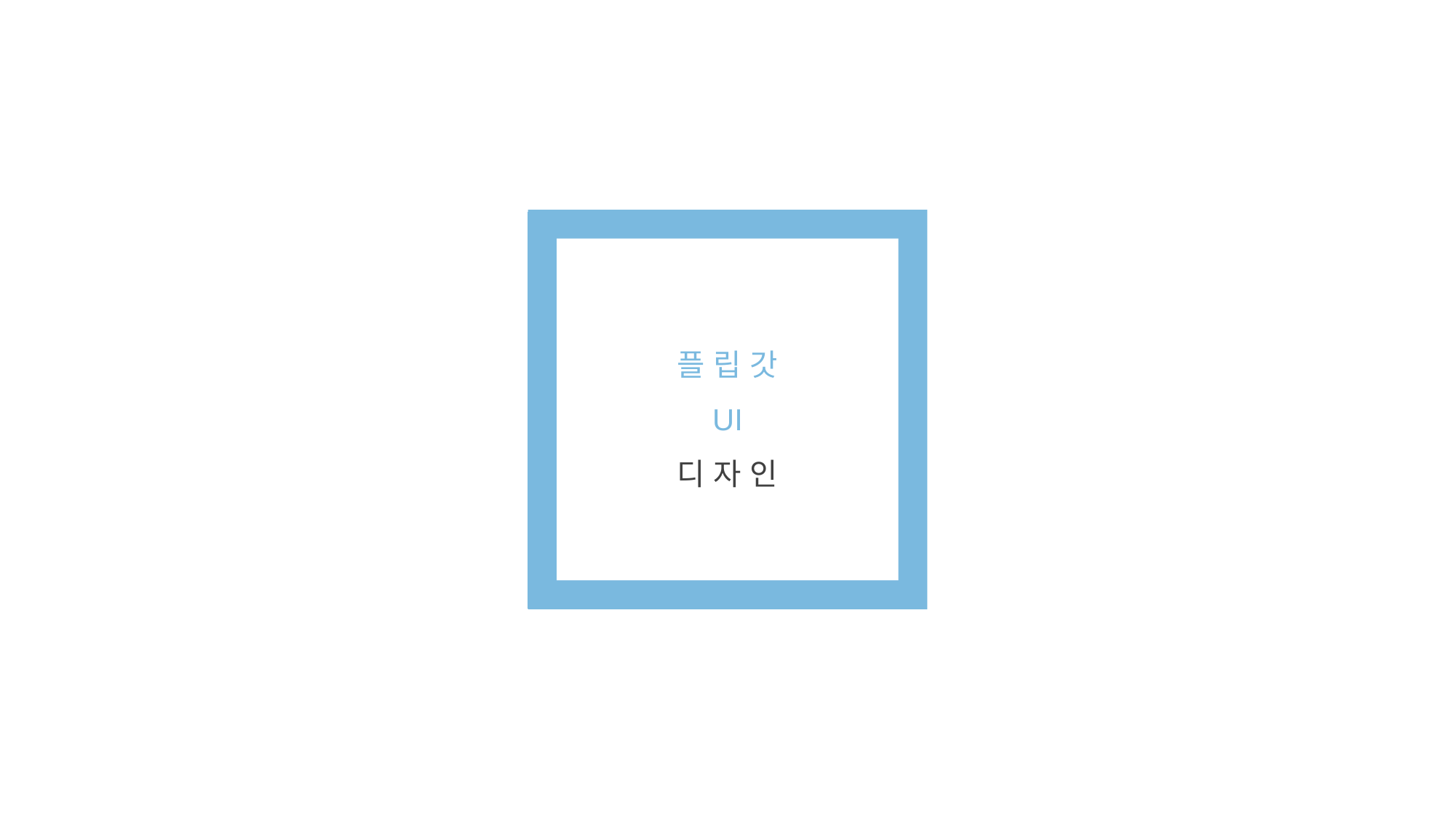

플 립 갓
UI
디 자 인